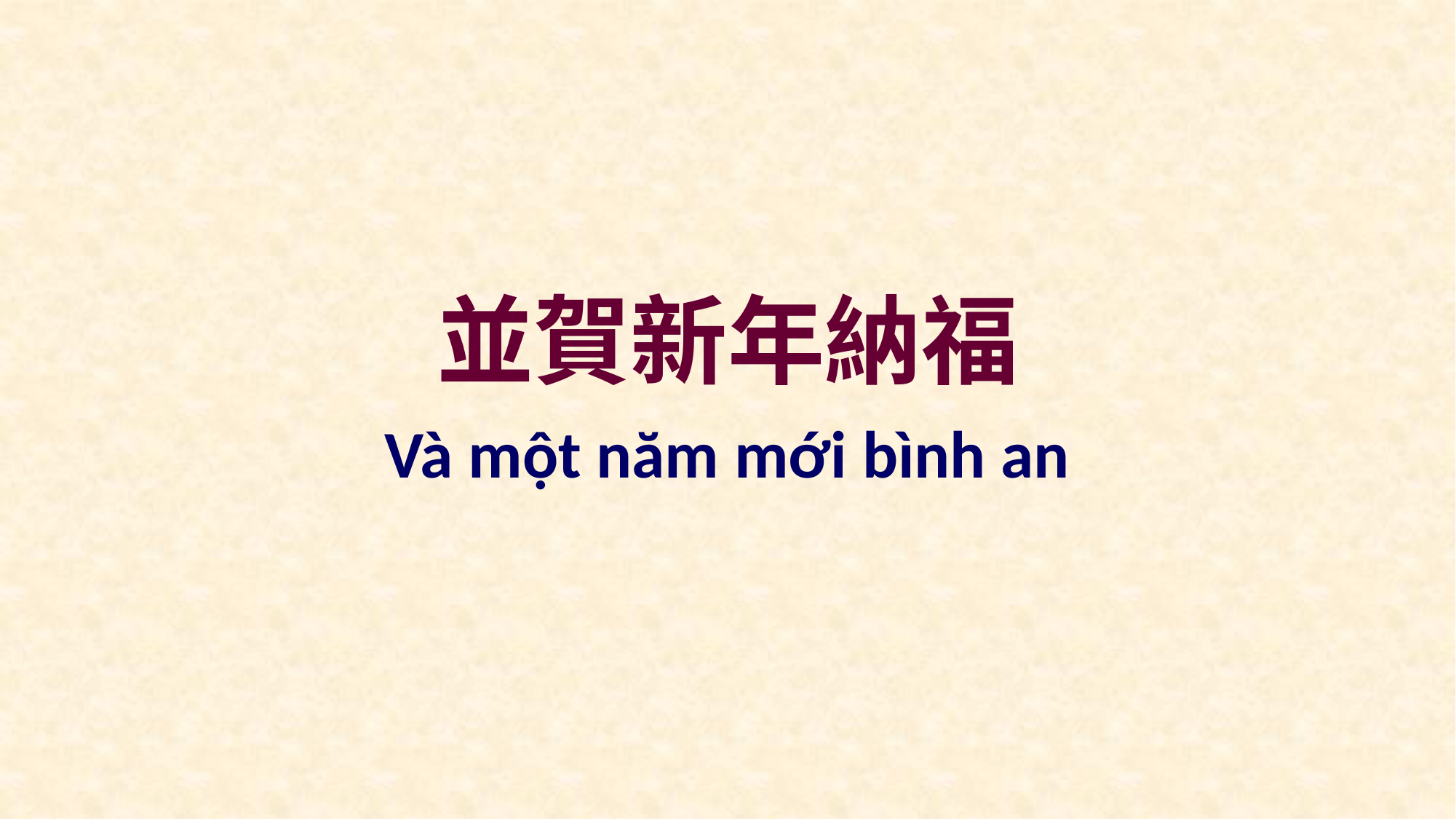

並賀新年納福
Và một năm mới bình an